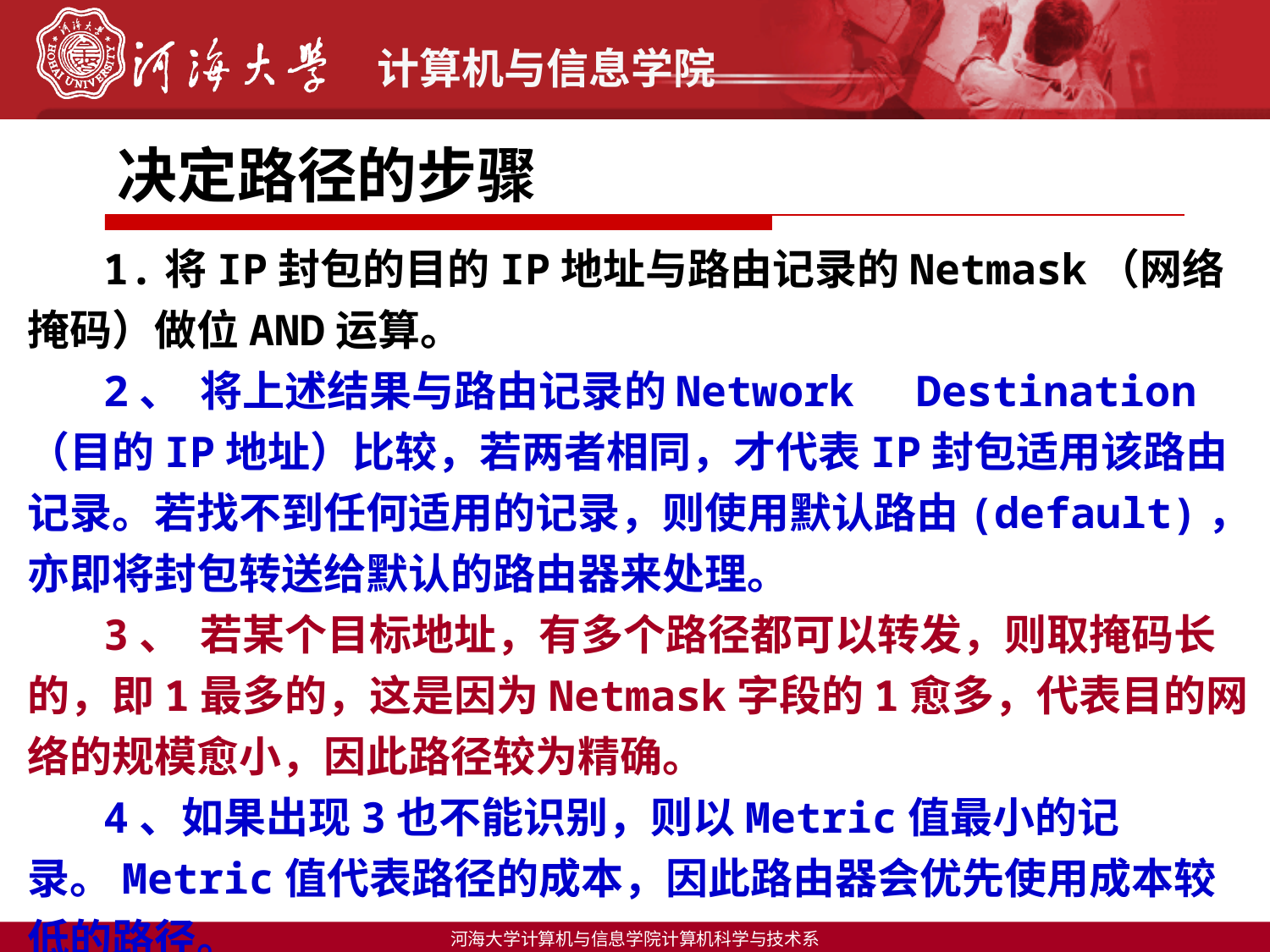

# 决定路径的步骤
   1.将IP封包的目的IP地址与路由记录的Netmask（网络掩码）做位AND运算。
   2、  将上述结果与路由记录的Network　Destination（目的IP地址）比较，若两者相同，才代表IP封包适用该路由记录。若找不到任何适用的记录，则使用默认路由(default)，亦即将封包转送给默认的路由器来处理。
   3、  若某个目标地址，有多个路径都可以转发，则取掩码长的，即1最多的，这是因为Netmask字段的1愈多，代表目的网络的规模愈小，因此路径较为精确。
   4、如果出现3也不能识别，则以Metric值最小的记录。Metric值代表路径的成本，因此路由器会优先使用成本较低的路径。